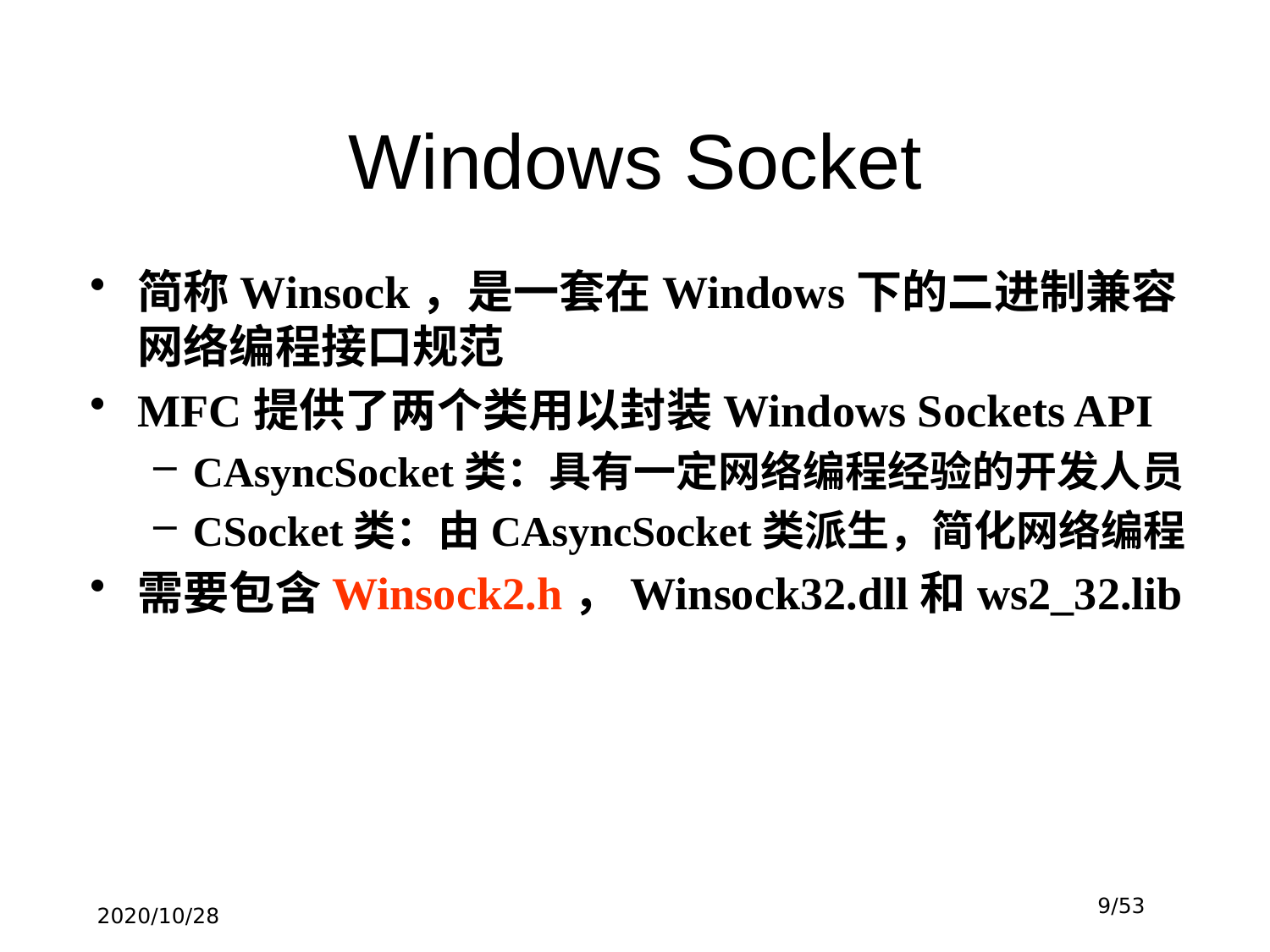

Windows Socket
简称Winsock，是一套在Windows下的二进制兼容网络编程接口规范
MFC提供了两个类用以封装Windows Sockets API
CAsyncSocket类：具有一定网络编程经验的开发人员
CSocket类：由CAsyncSocket类派生，简化网络编程
需要包含Winsock2.h，Winsock32.dll和ws2_32.lib
9/53
2020/10/28